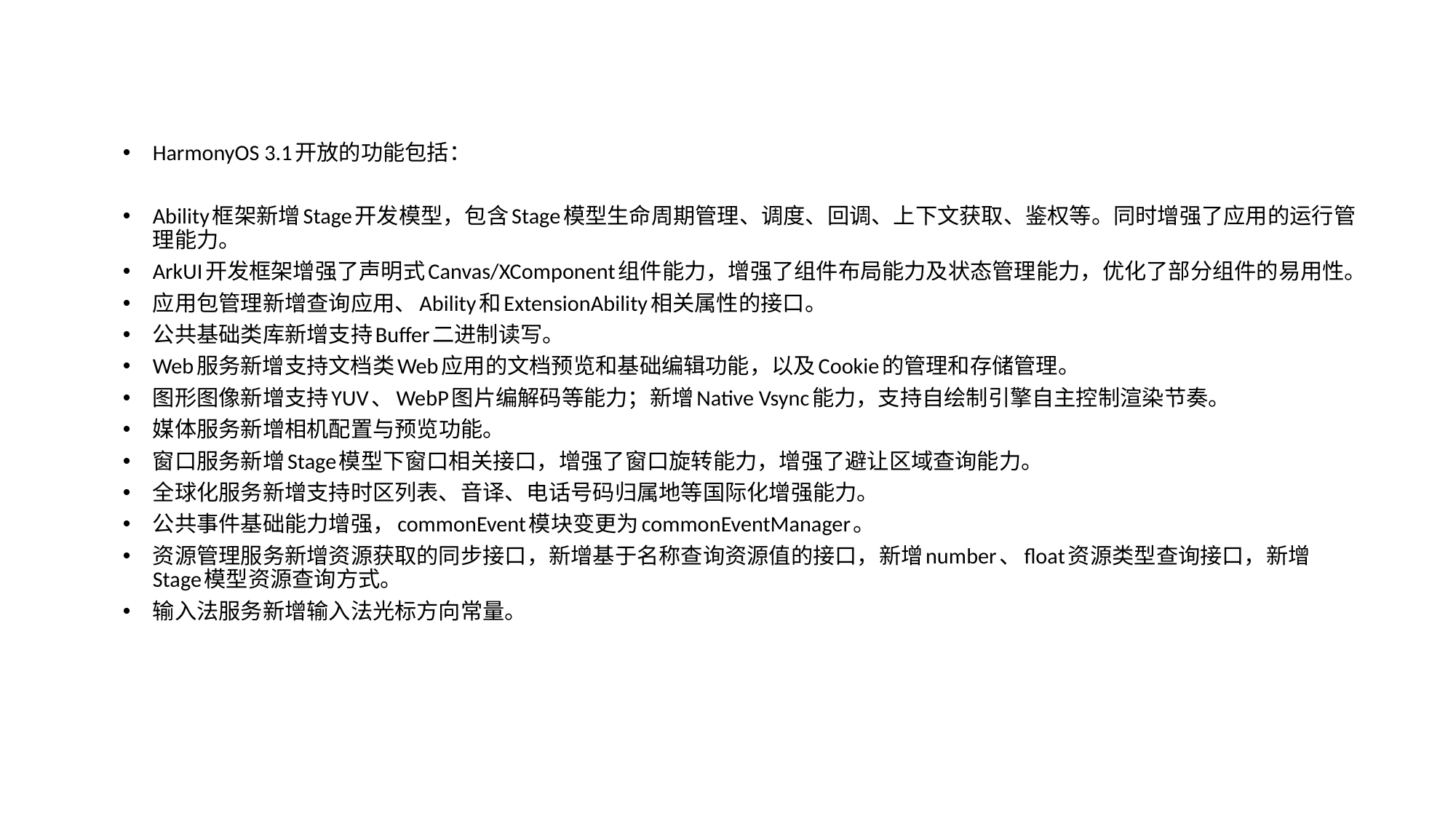

HarmonyOS 3.1开放的功能包括：

Ability框架新增Stage开发模型，包含Stage模型生命周期管理、调度、回调、上下文获取、鉴权等。同时增强了应用的运行管理能力。
ArkUI开发框架增强了声明式Canvas/XComponent组件能力，增强了组件布局能力及状态管理能力，优化了部分组件的易用性。
应用包管理新增查询应用、Ability和ExtensionAbility相关属性的接口。
公共基础类库新增支持Buffer二进制读写。
Web服务新增支持文档类Web应用的文档预览和基础编辑功能，以及Cookie的管理和存储管理。
图形图像新增支持YUV、WebP图片编解码等能力；新增Native Vsync能力，支持自绘制引擎自主控制渲染节奏。
媒体服务新增相机配置与预览功能。
窗口服务新增Stage模型下窗口相关接口，增强了窗口旋转能力，增强了避让区域查询能力。
全球化服务新增支持时区列表、音译、电话号码归属地等国际化增强能力。
公共事件基础能力增强，commonEvent模块变更为commonEventManager。
资源管理服务新增资源获取的同步接口，新增基于名称查询资源值的接口，新增number、float资源类型查询接口，新增Stage模型资源查询方式。
输入法服务新增输入法光标方向常量。